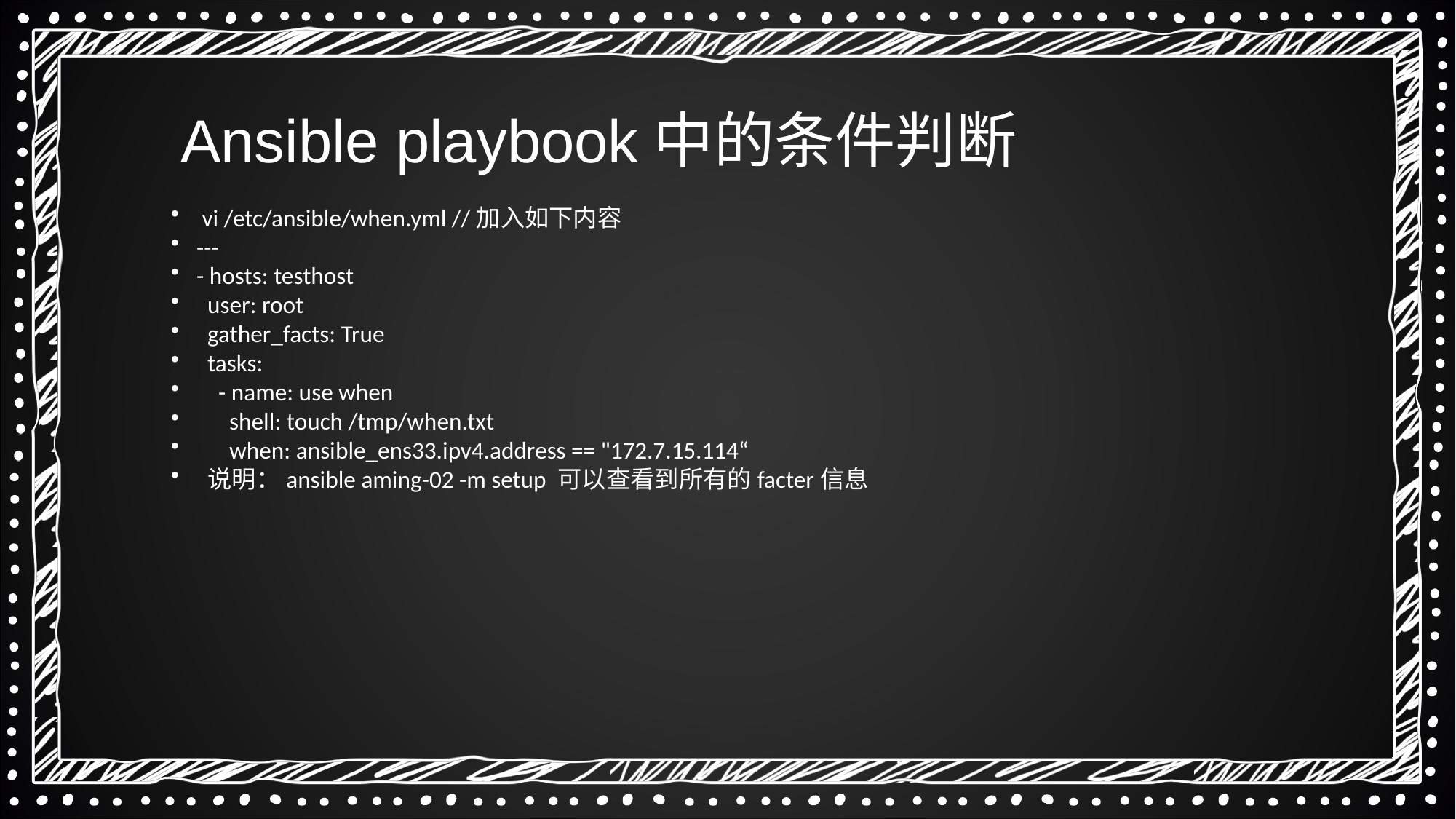

Ansible playbook中的条件判断
 vi /etc/ansible/when.yml //加入如下内容
---
- hosts: testhost
  user: root
  gather_facts: True
  tasks:
    - name: use when
      shell: touch /tmp/when.txt
      when: ansible_ens33.ipv4.address == "172.7.15.114“
 说明：ansible aming-02 -m setup 可以查看到所有的facter信息